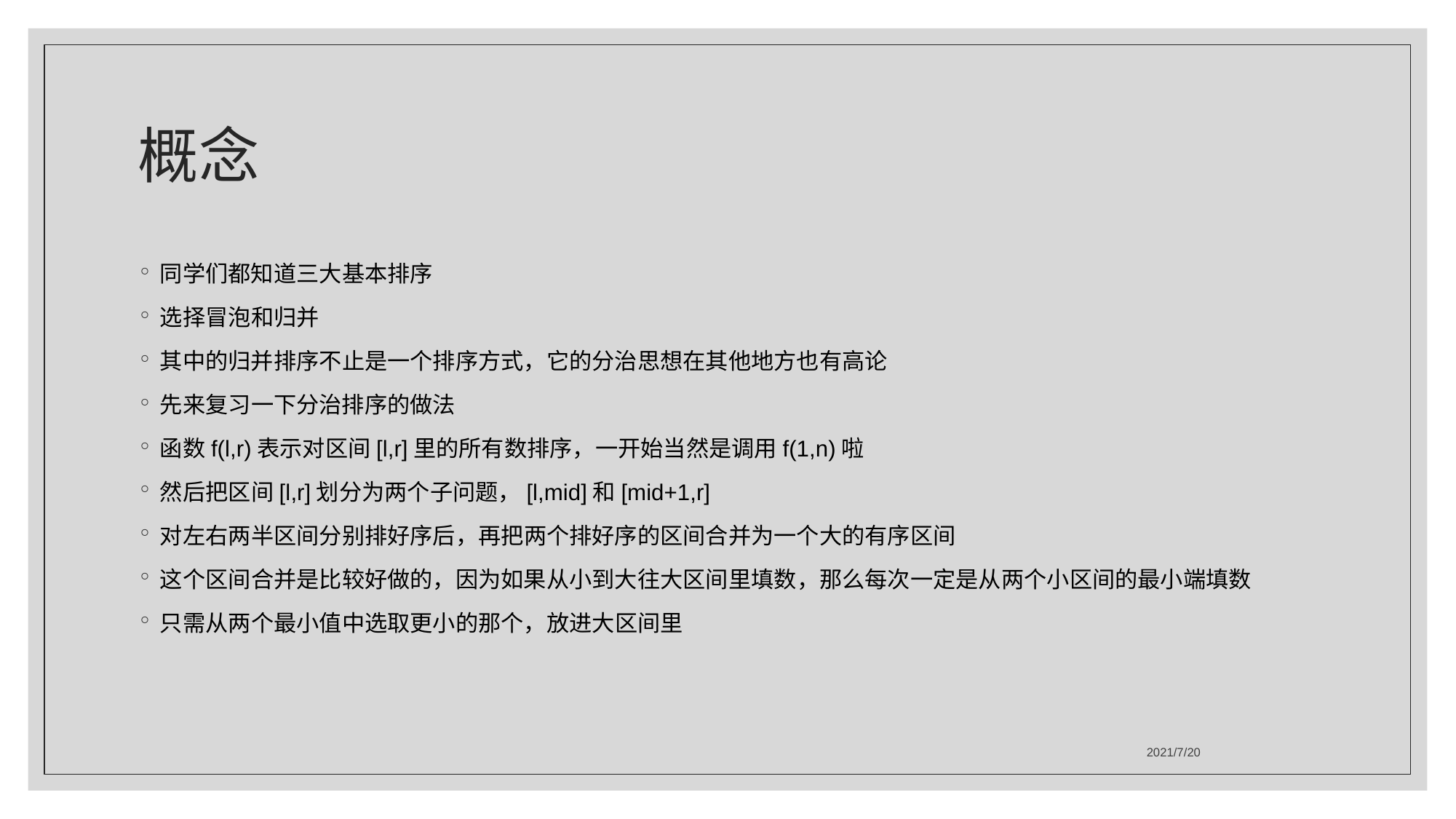

# 概念
同学们都知道三大基本排序
选择冒泡和归并
其中的归并排序不止是一个排序方式，它的分治思想在其他地方也有高论
先来复习一下分治排序的做法
函数f(l,r)表示对区间[l,r]里的所有数排序，一开始当然是调用f(1,n)啦
然后把区间[l,r]划分为两个子问题，[l,mid]和[mid+1,r]
对左右两半区间分别排好序后，再把两个排好序的区间合并为一个大的有序区间
这个区间合并是比较好做的，因为如果从小到大往大区间里填数，那么每次一定是从两个小区间的最小端填数
只需从两个最小值中选取更小的那个，放进大区间里
2021/7/20